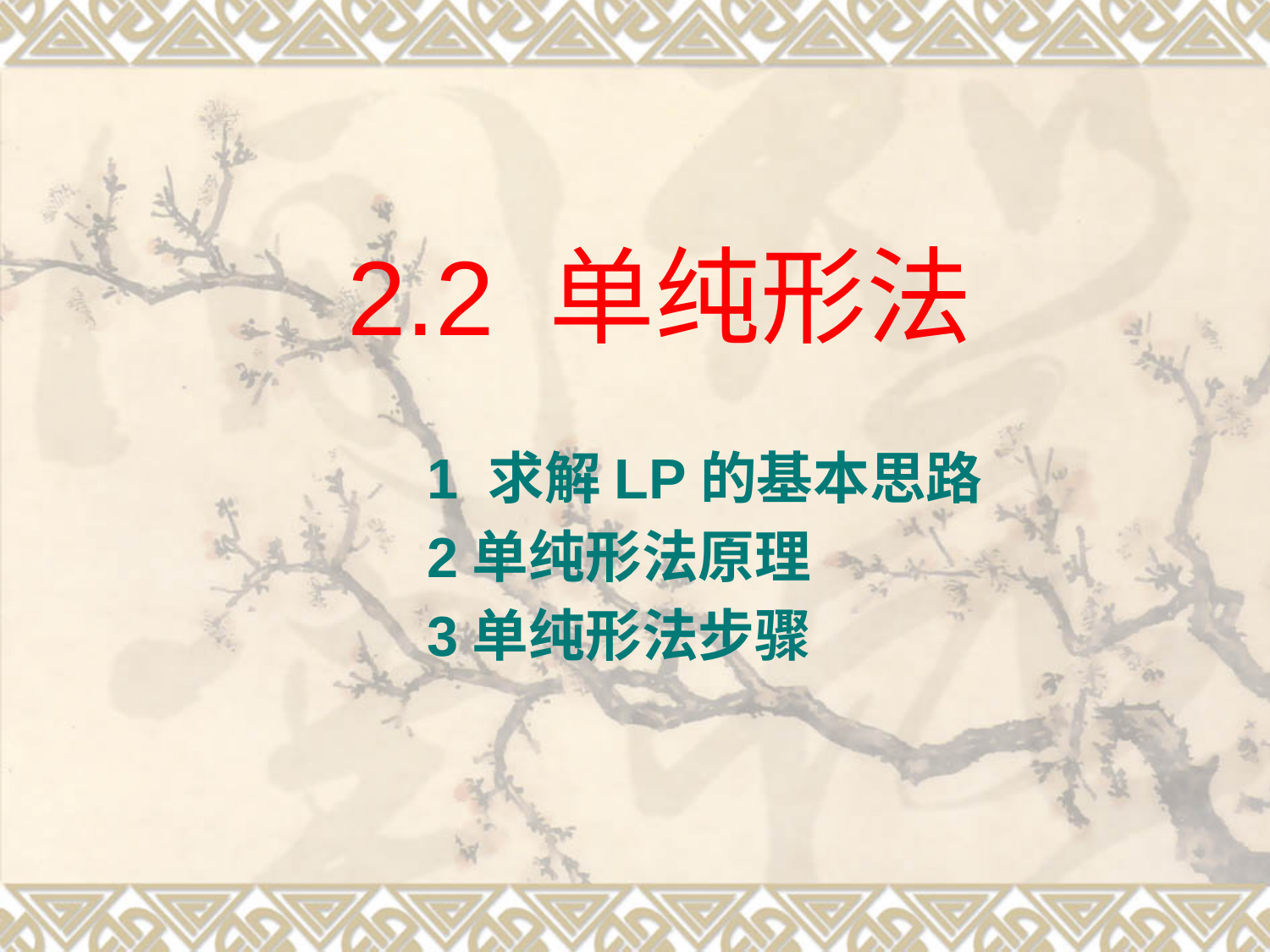

# 2.2 单纯形法
1 求解LP的基本思路
2单纯形法原理
3单纯形法步骤